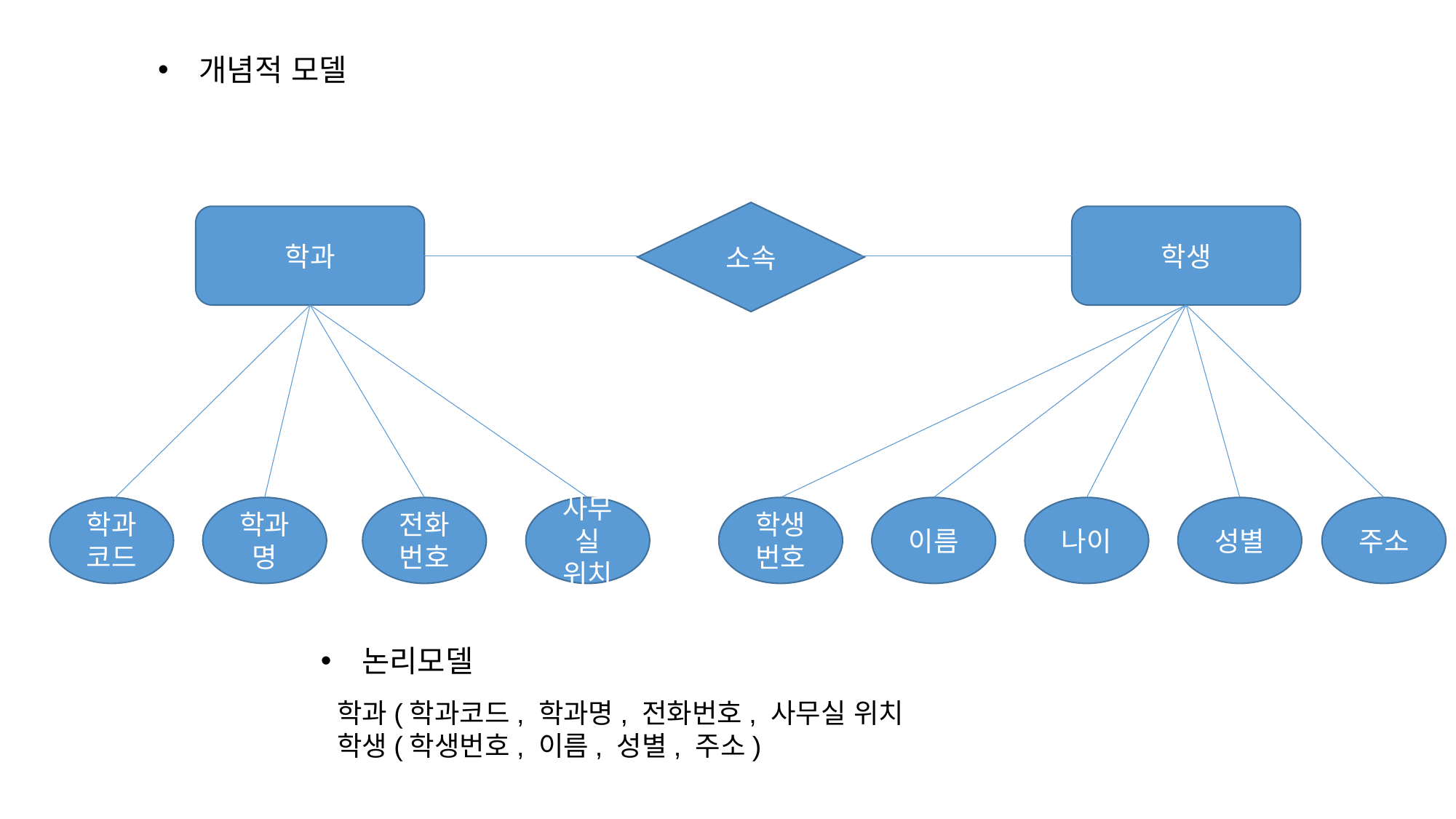

개념적 모델
소속
학과
학생
학생번호
이름
나이
성별
주소
전화번호
사무실 위치
학과
코드
학과명
논리모델
학과(학과코드, 학과명, 전화번호, 사무실 위치
학생(학생번호, 이름, 성별, 주소)